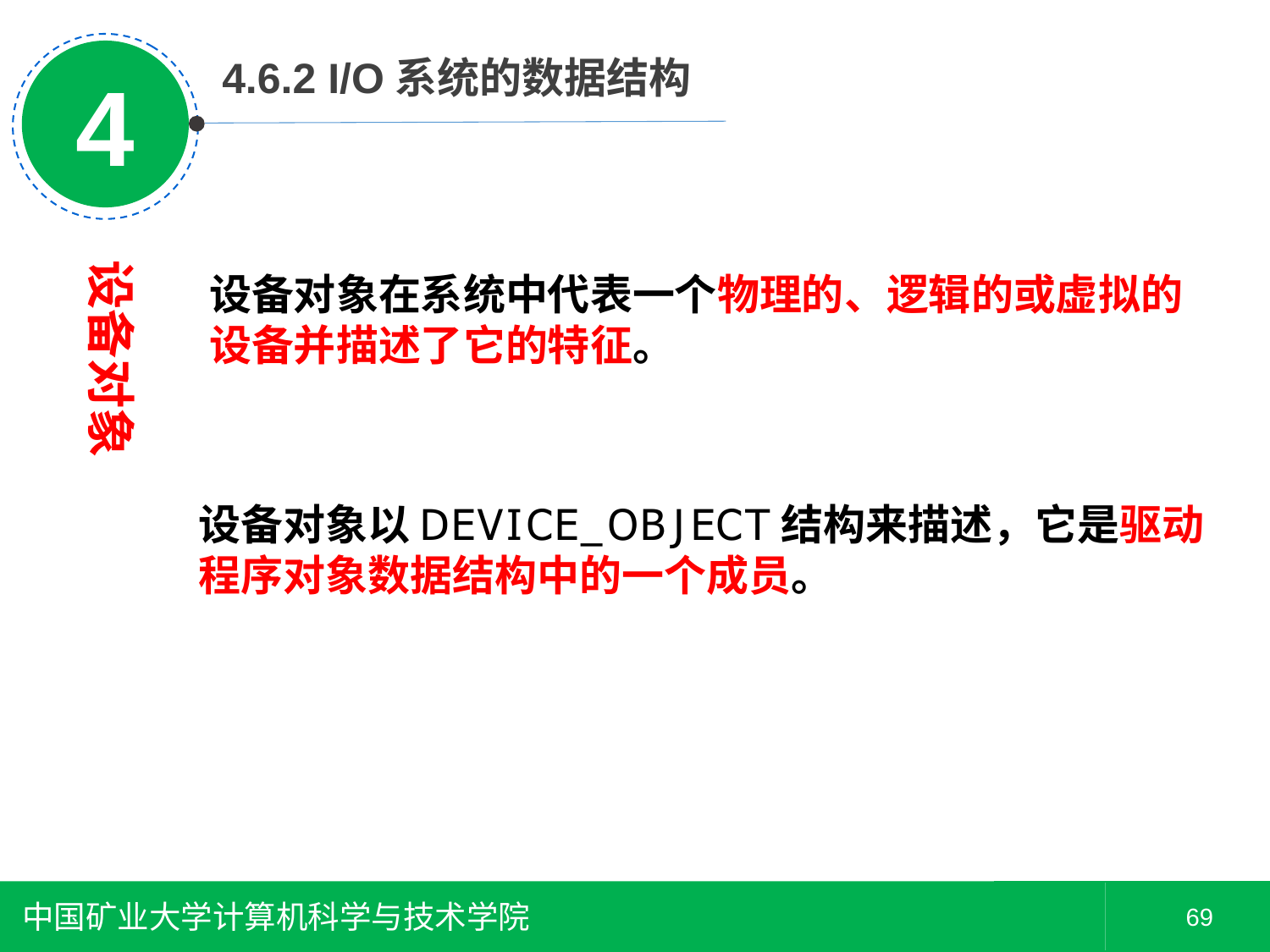

4
  4.6.2 I/O系统的数据结构

设备对象
设备对象在系统中代表一个物理的、逻辑的或虚拟的设备并描述了它的特征。
设备对象以DEVICE_OBJECT结构来描述，它是驱动程序对象数据结构中的一个成员。